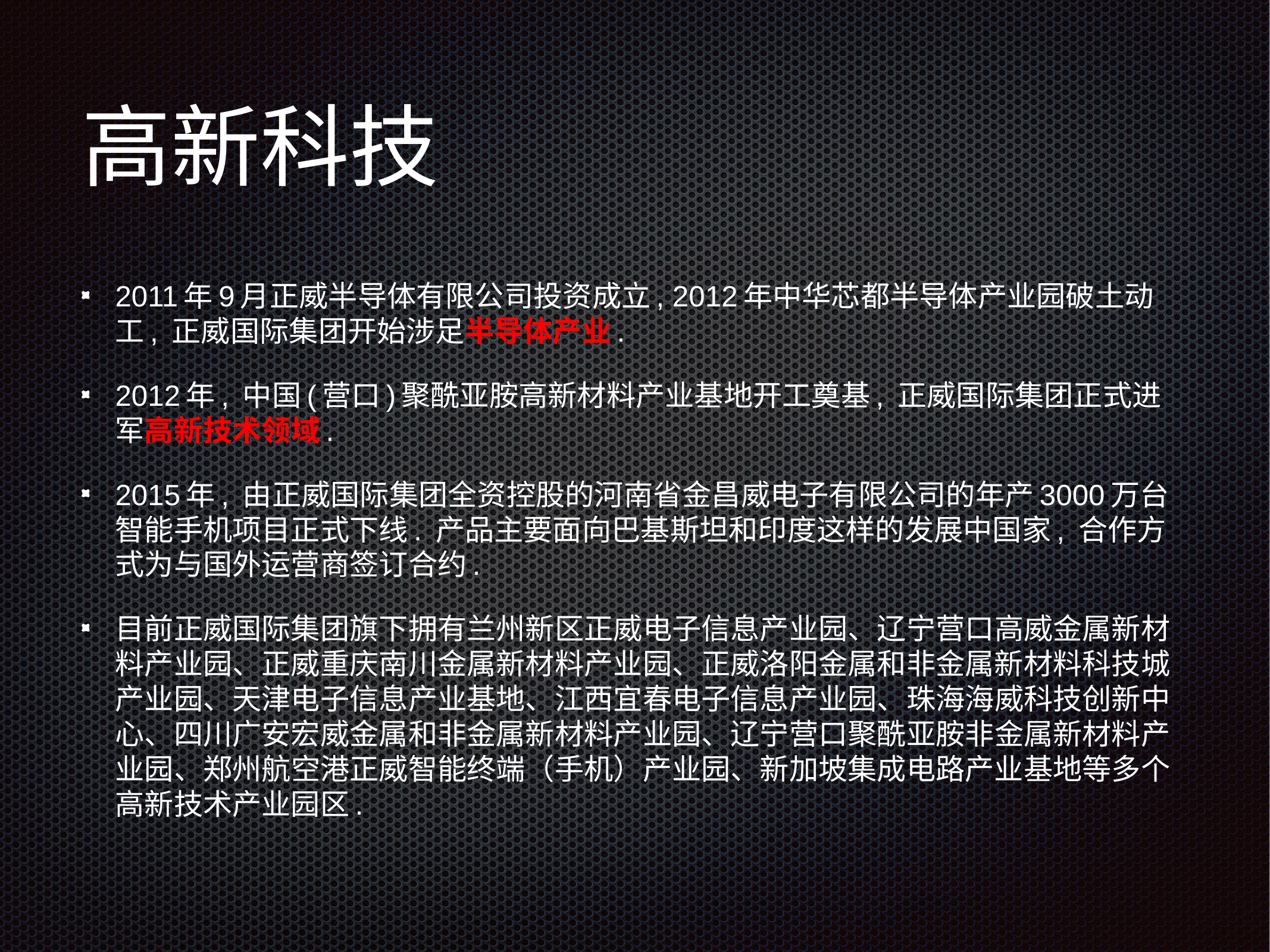

# 高新科技
2011年9月正威半导体有限公司投资成立, 2012年中华芯都半导体产业园破土动工, 正威国际集团开始涉足半导体产业.
2012年, 中国(营口)聚酰亚胺高新材料产业基地开工奠基, 正威国际集团正式进军高新技术领域.
2015年, 由正威国际集团全资控股的河南省金昌威电子有限公司的年产3000万台智能手机项目正式下线. 产品主要面向巴基斯坦和印度这样的发展中国家, 合作方式为与国外运营商签订合约.
目前正威国际集团旗下拥有兰州新区正威电子信息产业园、辽宁营口高威金属新材料产业园、正威重庆南川金属新材料产业园、正威洛阳金属和非金属新材料科技城产业园、天津电子信息产业基地、江西宜春电子信息产业园、珠海海威科技创新中心、四川广安宏威金属和非金属新材料产业园、辽宁营口聚酰亚胺非金属新材料产业园、郑州航空港正威智能终端（手机）产业园、新加坡集成电路产业基地等多个高新技术产业园区.